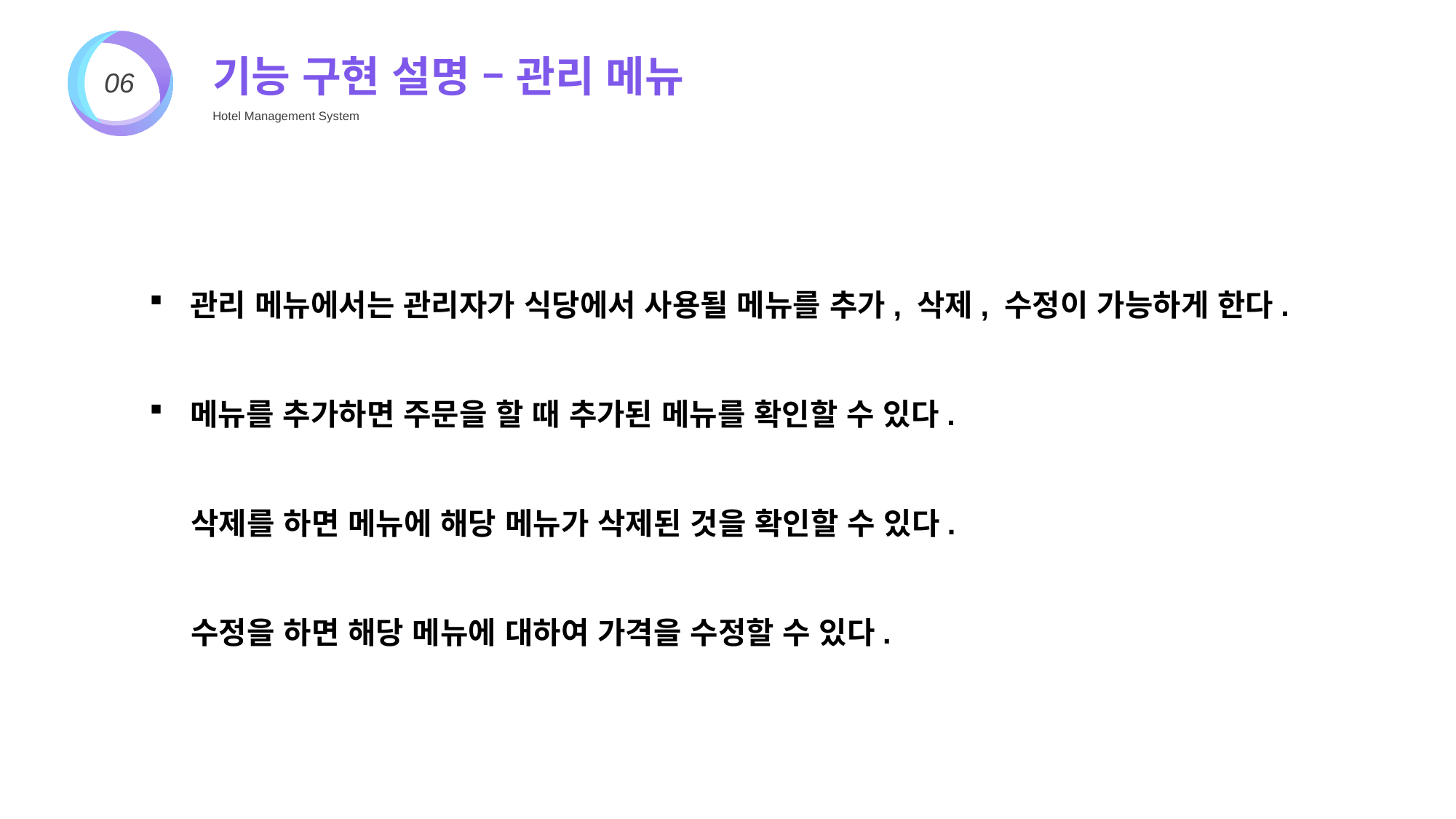

기능 구현 설명 – 관리 메뉴
Hotel Management System

06
관리 메뉴에서는 관리자가 식당에서 사용될 메뉴를 추가, 삭제, 수정이 가능하게 한다.
메뉴를 추가하면 주문을 할 때 추가된 메뉴를 확인할 수 있다.
    삭제를 하면 메뉴에 해당 메뉴가 삭제된 것을 확인할 수 있다.
    수정을 하면 해당 메뉴에 대하여 가격을 수정할 수 있다.